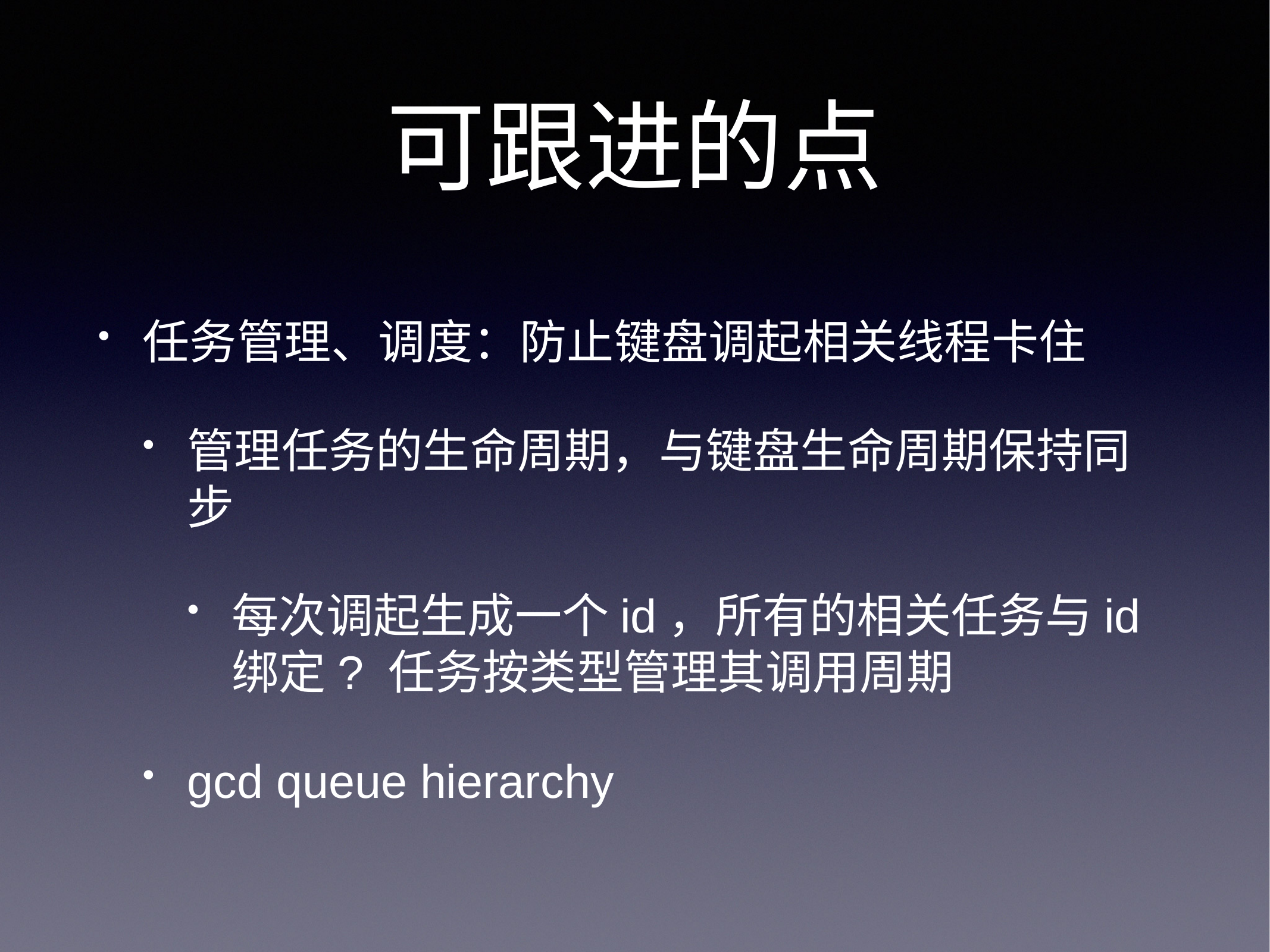

# 可跟进的点
任务管理、调度：防止键盘调起相关线程卡住
管理任务的生命周期，与键盘生命周期保持同步
每次调起生成一个id，所有的相关任务与id绑定? 任务按类型管理其调用周期
gcd queue hierarchy